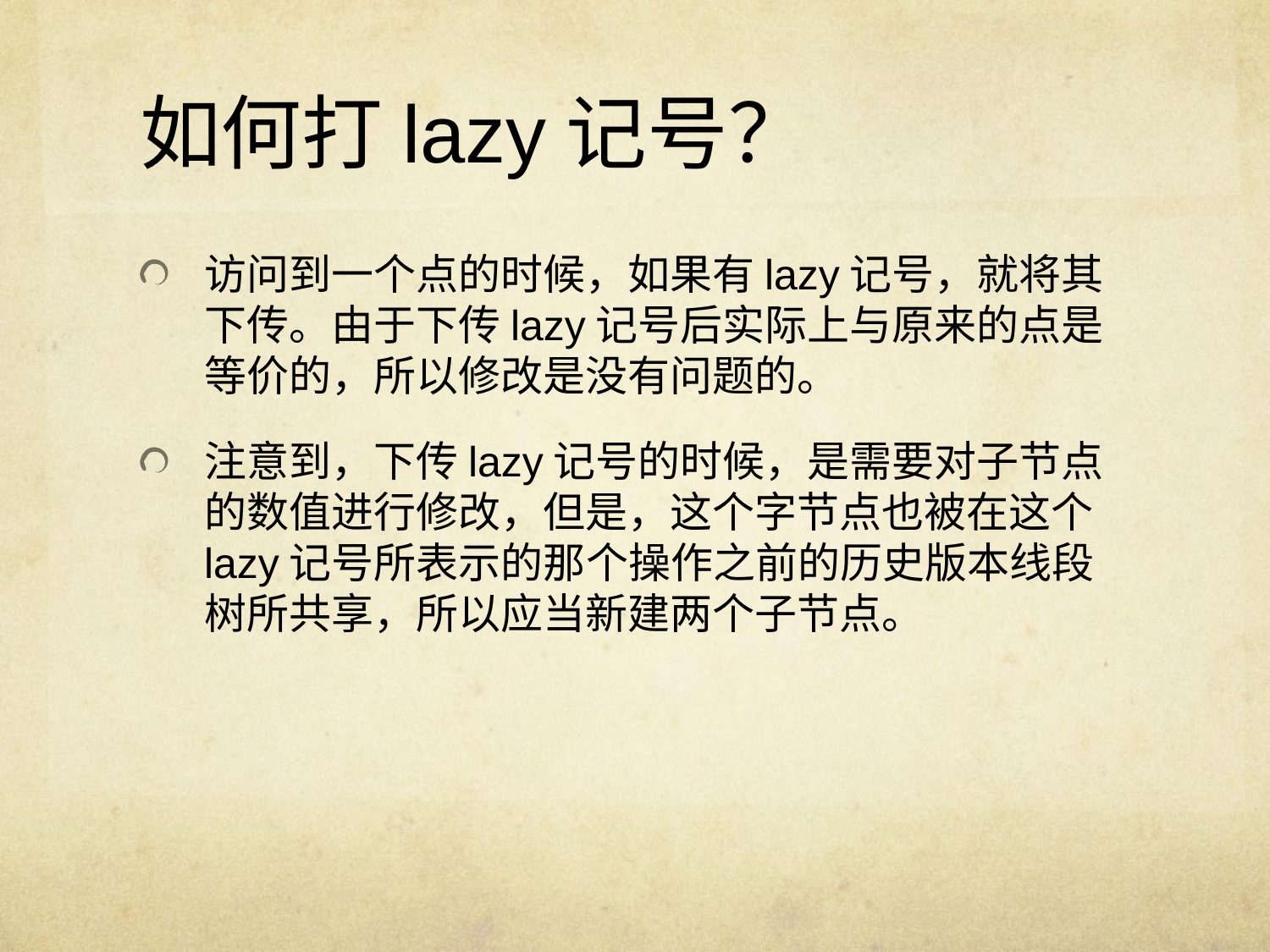

# 如何打lazy记号？
访问到一个点的时候，如果有lazy记号，就将其下传。由于下传lazy记号后实际上与原来的点是等价的，所以修改是没有问题的。
注意到，下传lazy记号的时候，是需要对子节点的数值进行修改，但是，这个字节点也被在这个lazy记号所表示的那个操作之前的历史版本线段树所共享，所以应当新建两个子节点。